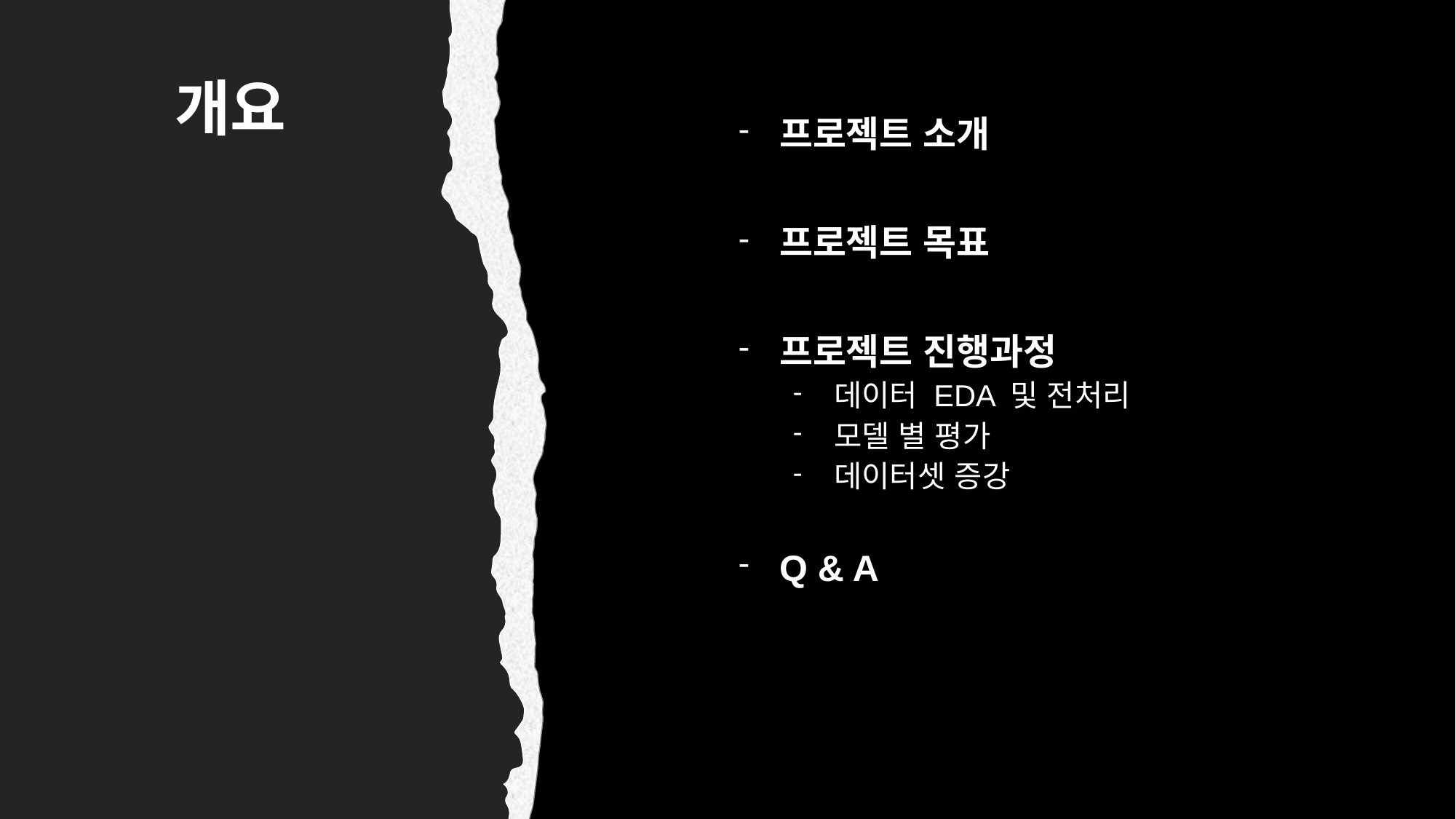

# 개요
프로젝트 소개

프로젝트 목표

프로젝트 진행과정
데이터 EDA 및 전처리
모델 별 평가
데이터셋 증강

Q & A